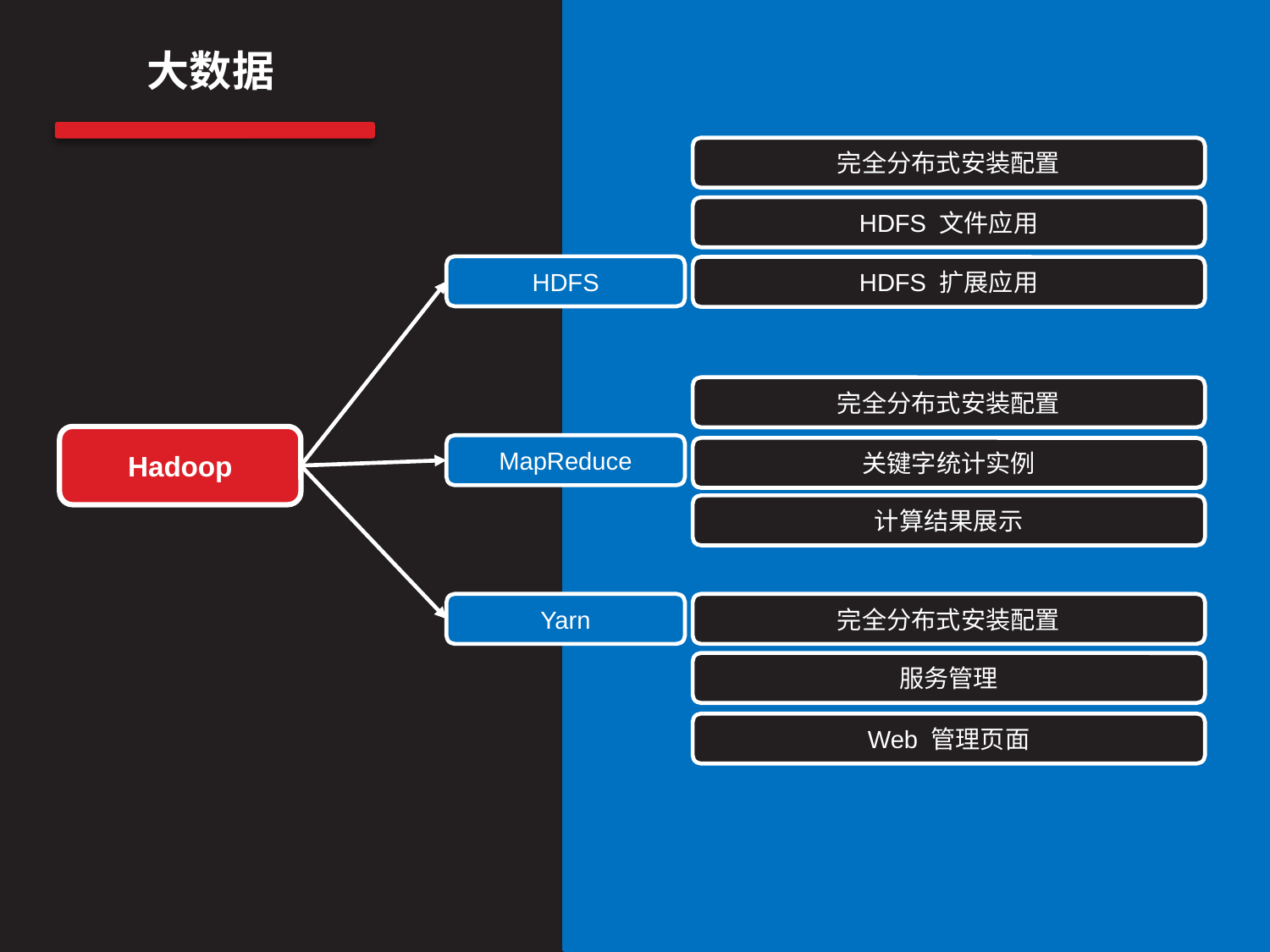

大数据

完全分布式安装配置
HDFS 文件应用
HDFS
HDFS 扩展应用
完全分布式安装配置
Hadoop
MapReduce
关键字统计实例
计算结果展示
Yarn
完全分布式安装配置
服务管理
Web 管理页面